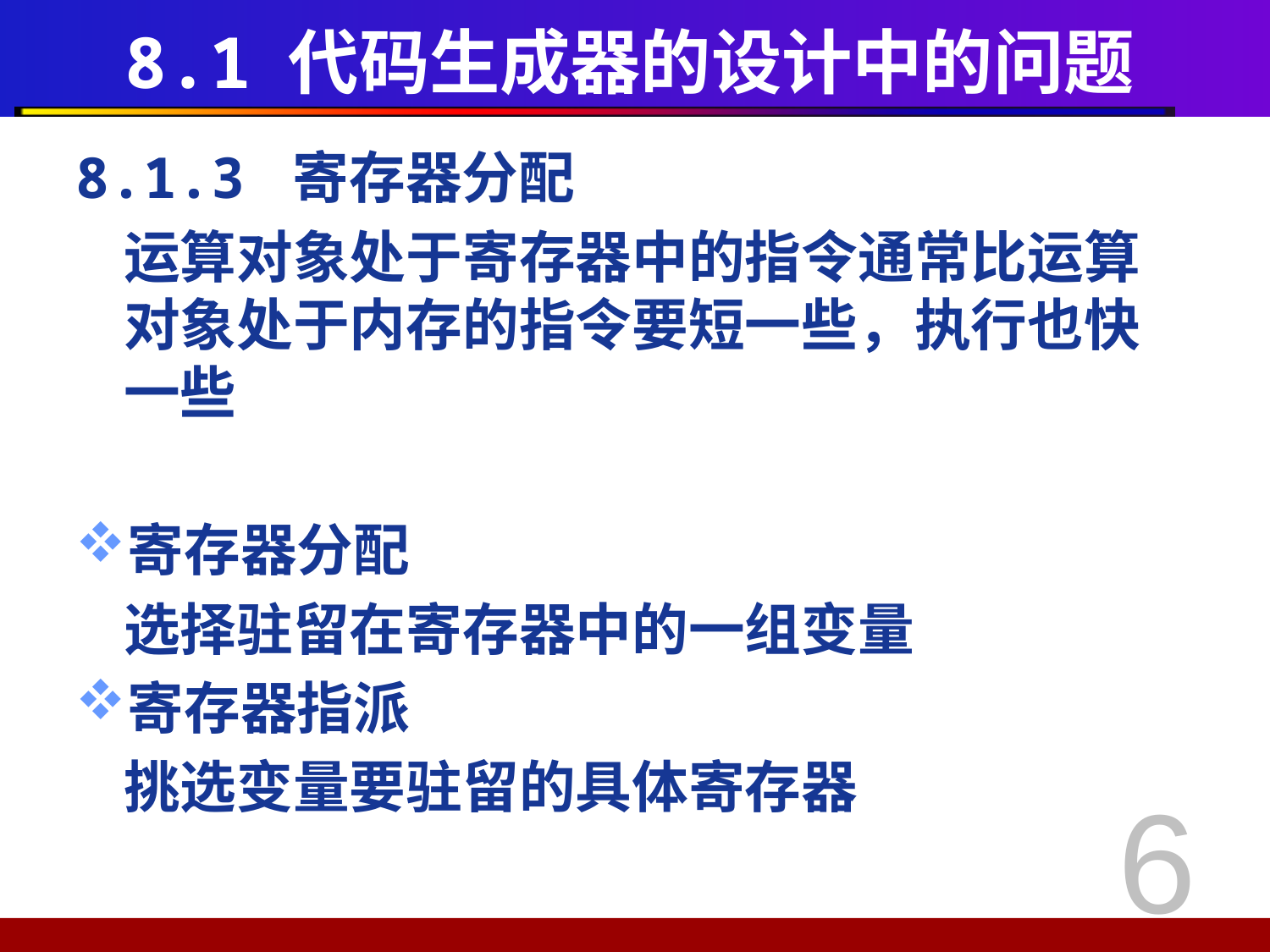

# 8.1 代码生成器的设计中的问题
8.1.3 寄存器分配
运算对象处于寄存器中的指令通常比运算对象处于内存的指令要短一些，执行也快一些

寄存器分配
	选择驻留在寄存器中的一组变量
寄存器指派
	挑选变量要驻留的具体寄存器
6